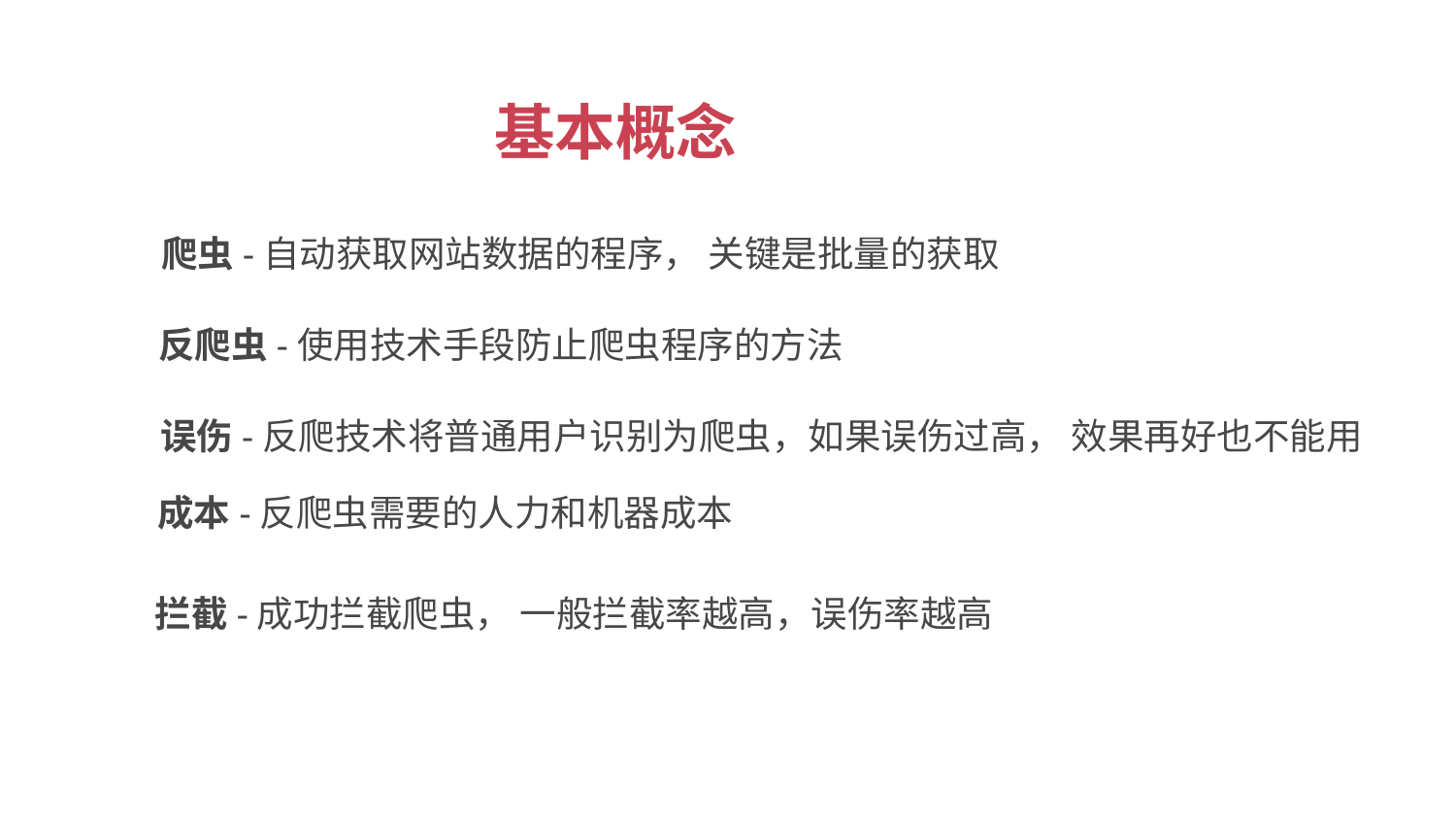

基本概念
爬虫-自动获取网站数据的程序， 关键是批量的获取
反爬虫-使用技术手段防止爬虫程序的方法
误伤-反爬技术将普通用户识别为爬虫，如果误伤过高， 效果再好也不能用
成本-反爬虫需要的人力和机器成本
拦截-成功拦截爬虫， 一般拦截率越高，误伤率越高